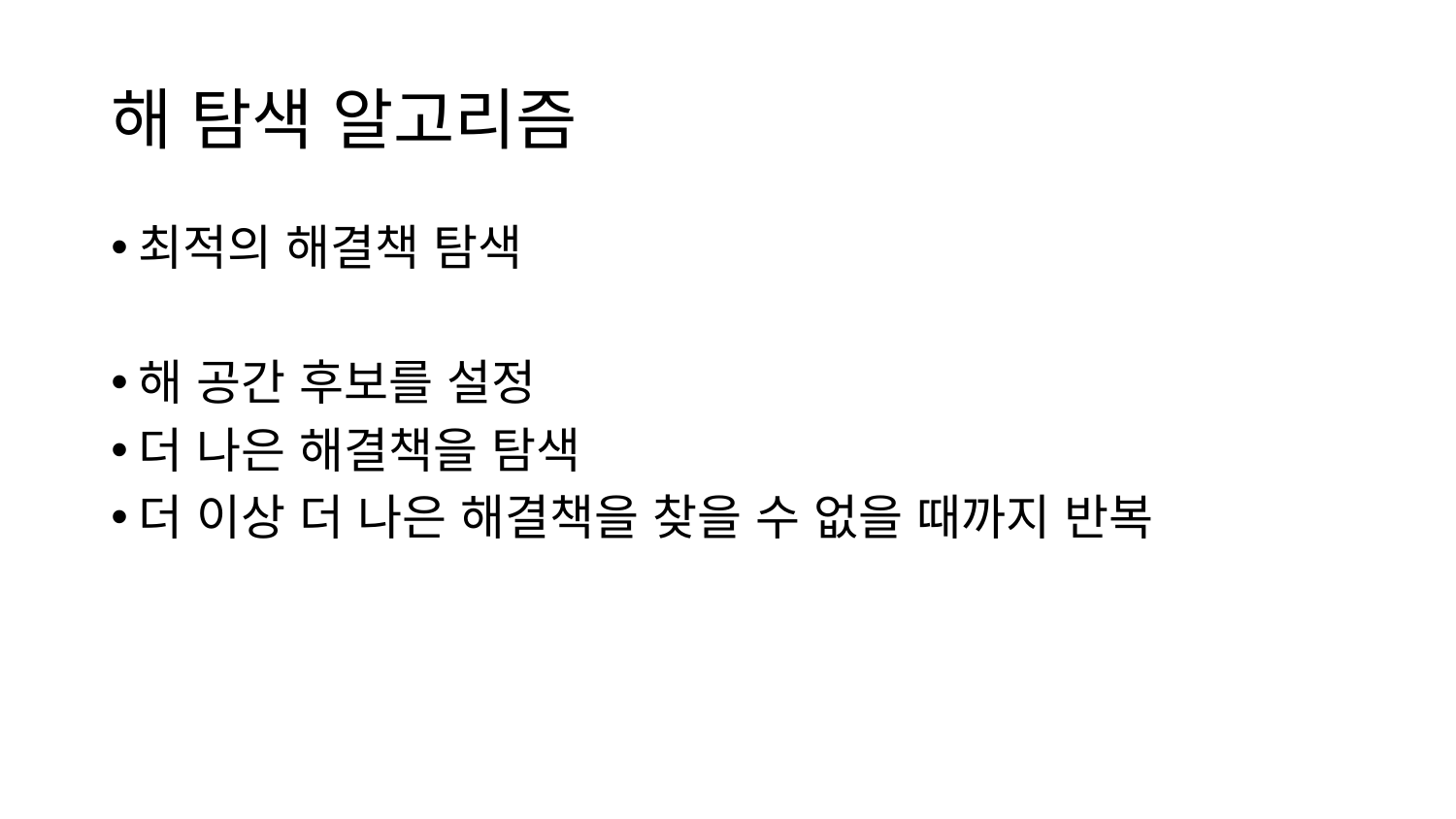

# 해 탐색 알고리즘
최적의 해결책 탐색

해 공간 후보를 설정
더 나은 해결책을 탐색
더 이상 더 나은 해결책을 찾을 수 없을 때까지 반복